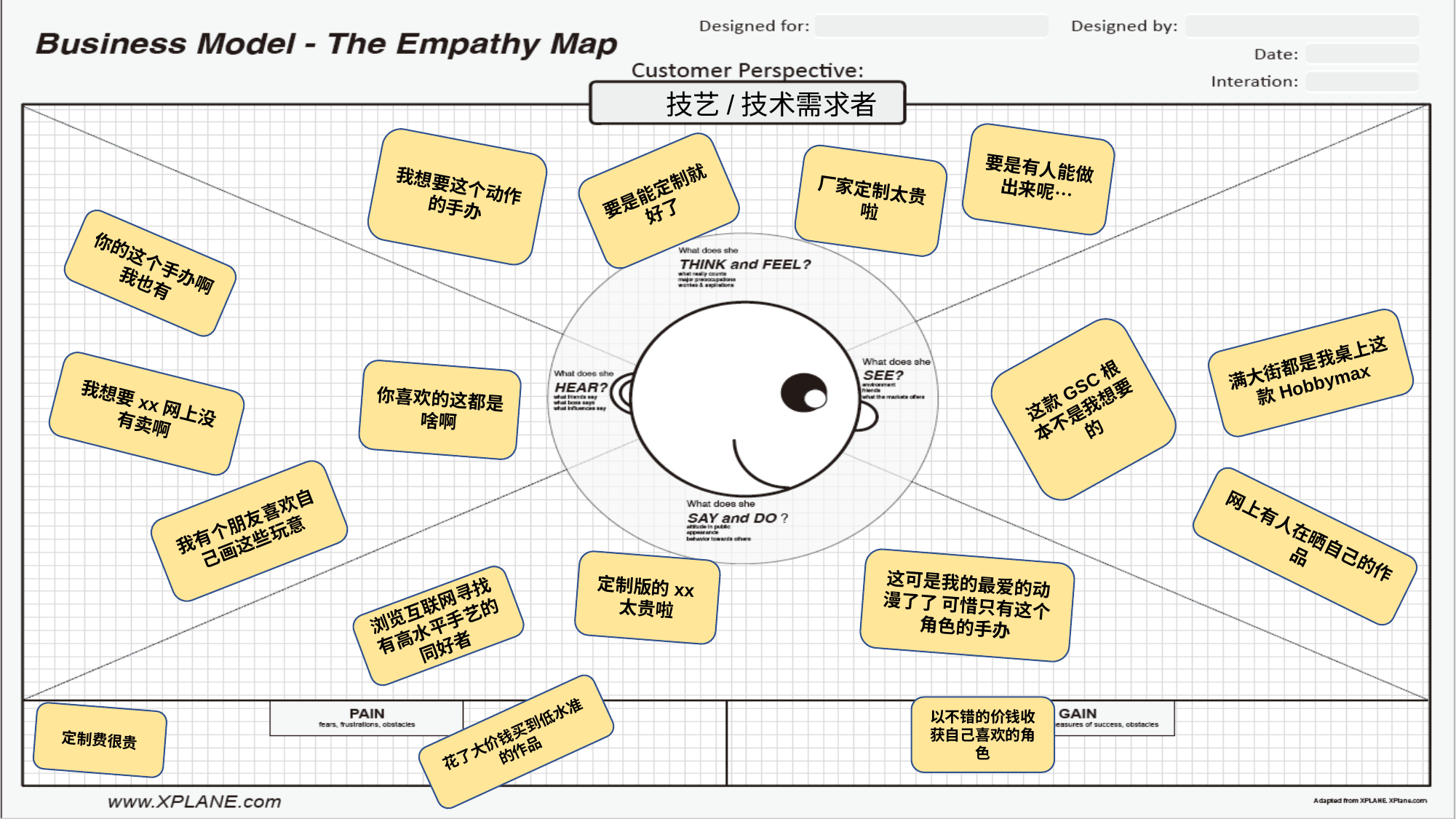

技艺/技术需求者
要是有人能做出来呢…
我想要这个动作的手办
厂家定制太贵啦
要是能定制就好了
你的这个手办啊我也有
满大街都是我桌上这款Hobbymax
这款GSC根本不是我想要的
你喜欢的这都是啥啊
我想要xx网上没有卖啊
我有个朋友喜欢自己画这些玩意
网上有人在晒自己的作品
定制版的xx太贵啦
这可是我的最爱的动漫了了 可惜只有这个角色的手办
浏览互联网寻找有高水平手艺的同好者
以不错的价钱收获自己喜欢的角色
定制费很贵
花了大价钱买到低水准的作品